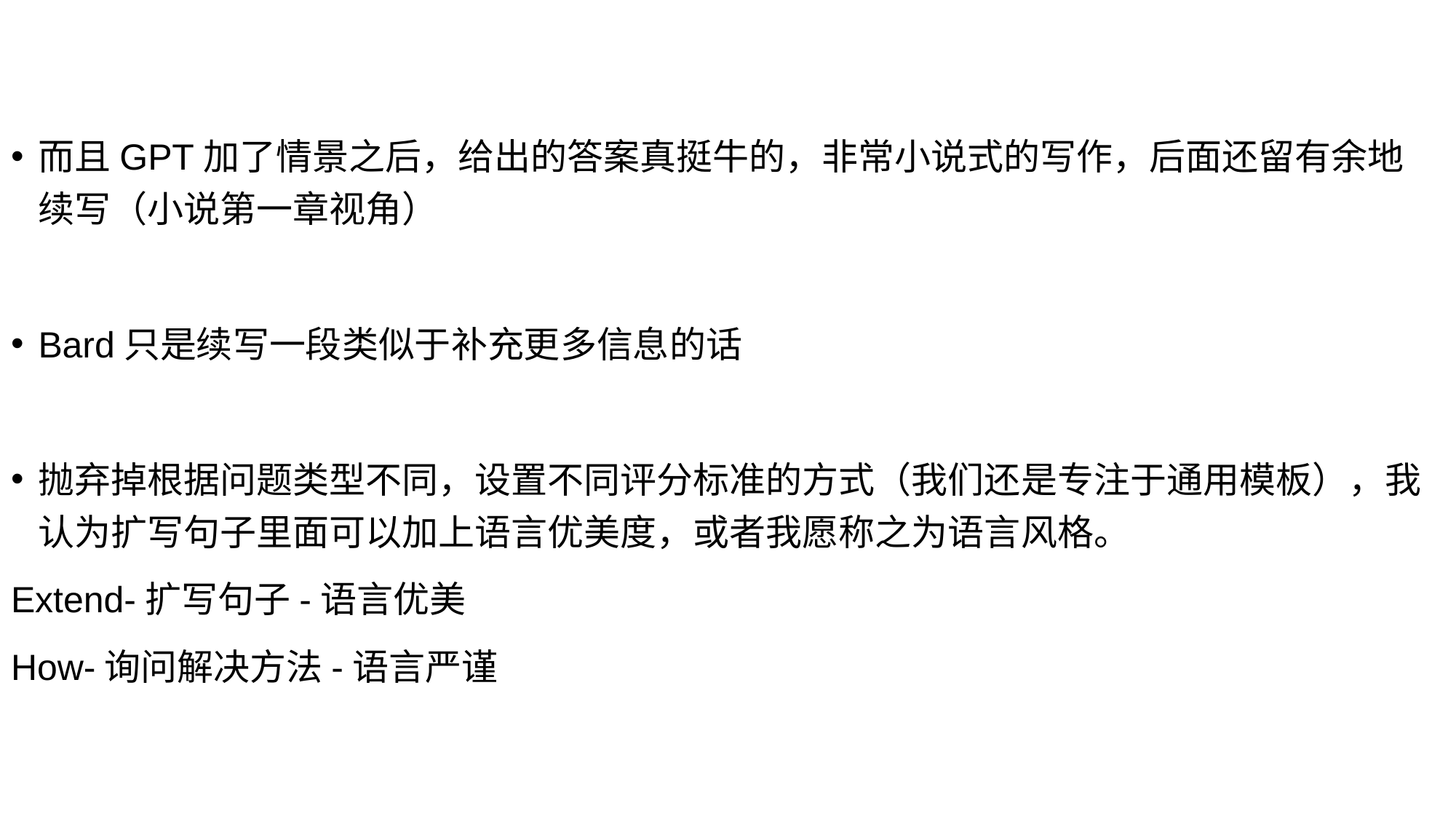

而且GPT加了情景之后，给出的答案真挺牛的，非常小说式的写作，后面还留有余地续写（小说第一章视角）

Bard只是续写一段类似于补充更多信息的话

抛弃掉根据问题类型不同，设置不同评分标准的方式（我们还是专注于通用模板），我认为扩写句子里面可以加上语言优美度，或者我愿称之为语言风格。
Extend-扩写句子-语言优美
How-询问解决方法-语言严谨